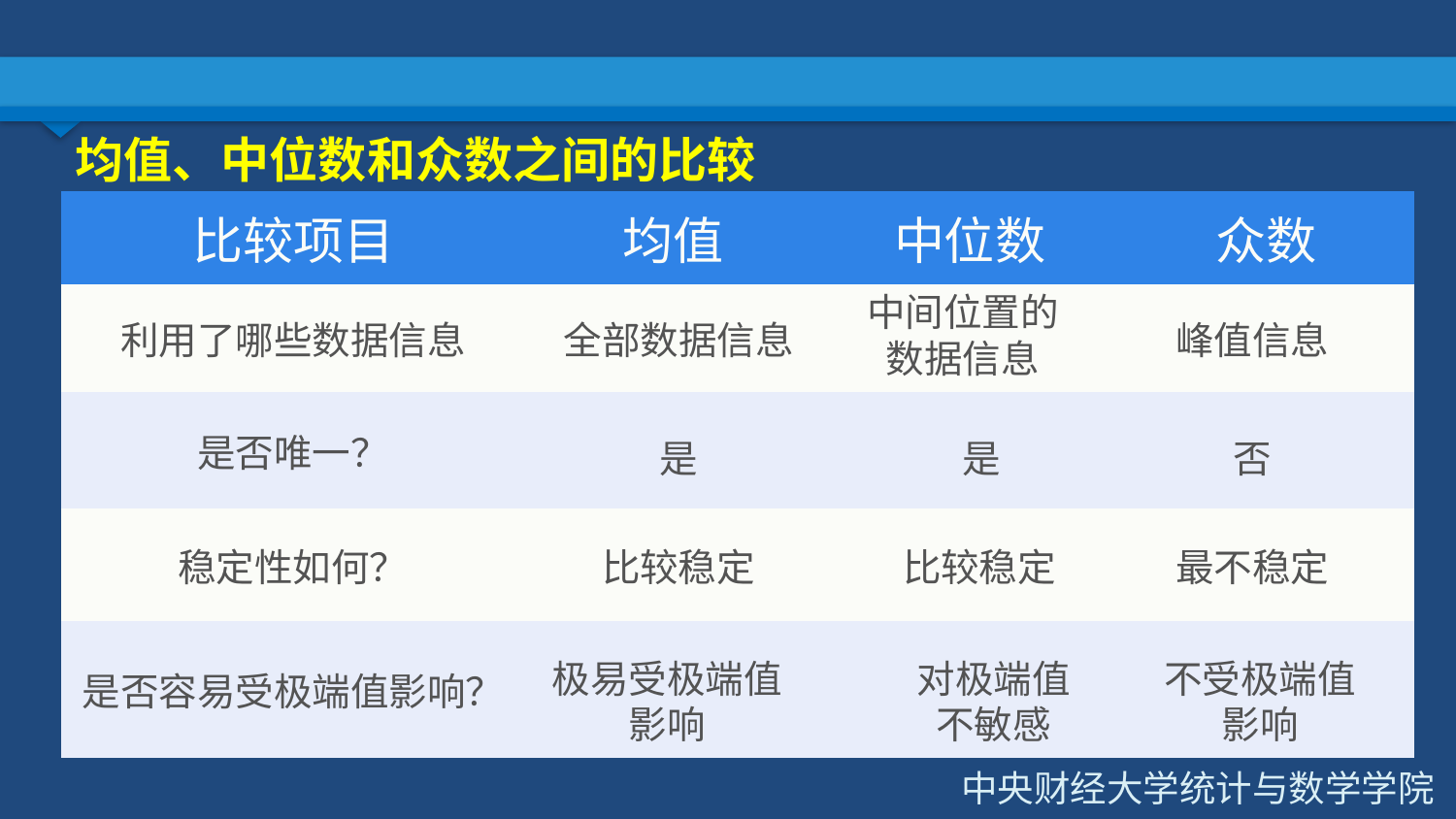

# 均值、中位数和众数之间的比较
| 比较项目 | 均值 | 中位数 | 众数 |
| --- | --- | --- | --- |
| 利用了哪些数据信息 |  |  |  |
| 是否唯一？ |  |  |  |
| 稳定性如何？ |  |  |  |
| 是否容易受极端值影响？ |  |  |  |
中间位置的数据信息
全部数据信息
峰值信息
是
是
否
比较稳定
比较稳定
最不稳定
极易受极端值影响
对极端值不敏感
不受极端值影响